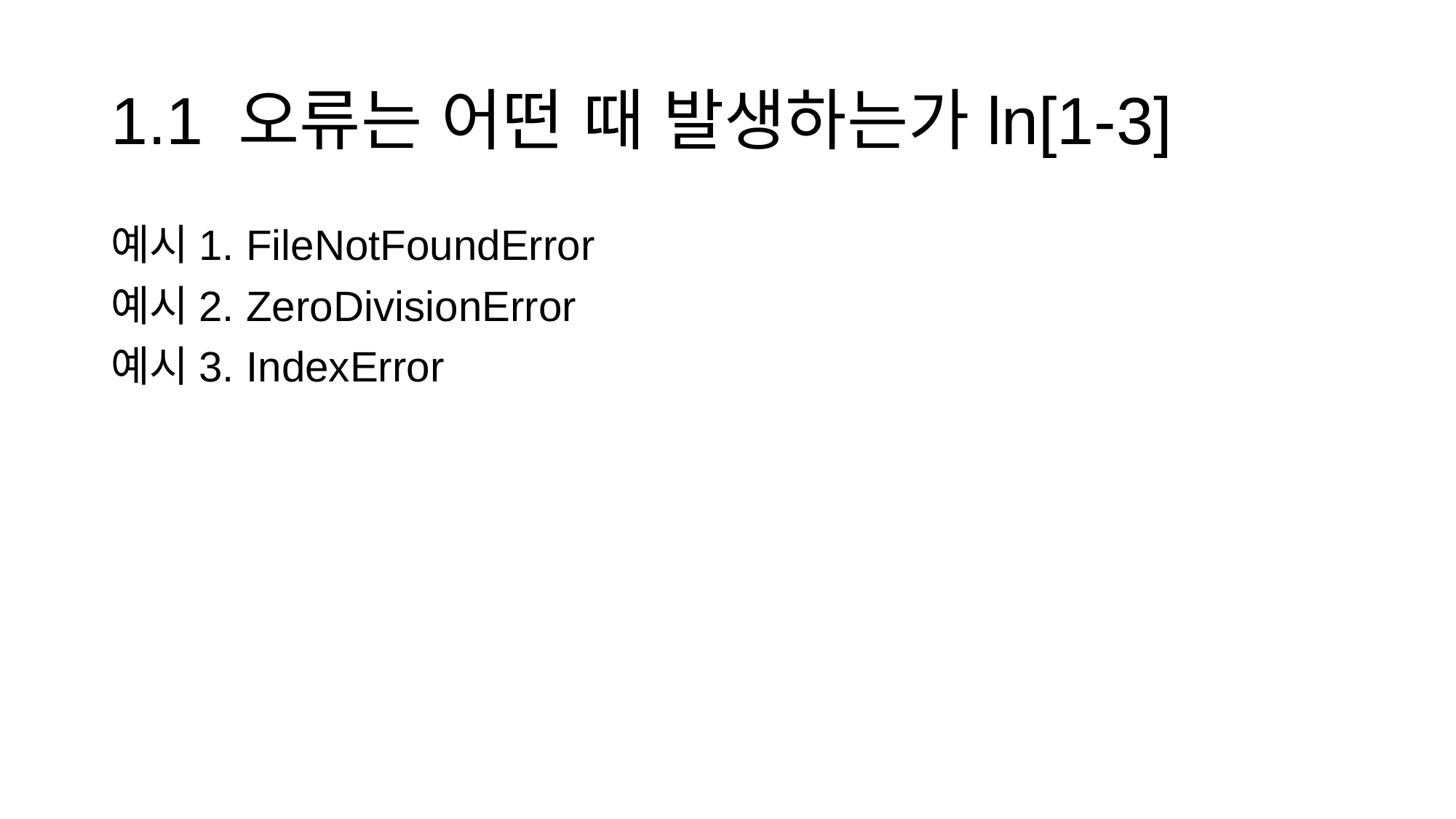

# 1.1 오류는 어떤 때 발생하는가ln[1-3]
예시1. FileNotFoundError
예시2. ZeroDivisionError
예시3. IndexError